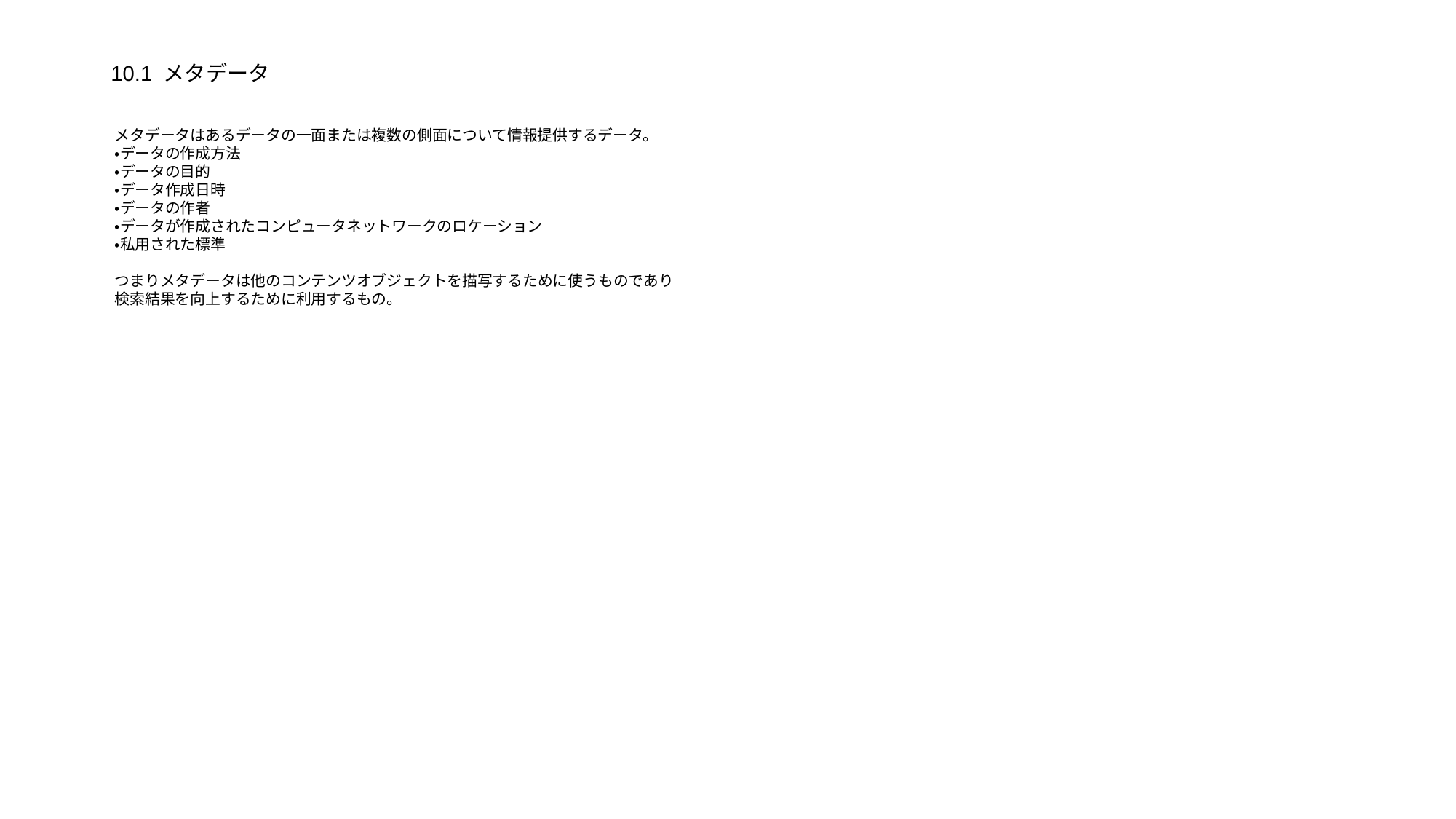

# 10.1 メタデータ
メタデータはあるデータの一面または複数の側面について情報提供するデータ。
・データの作成方法
・データの目的
・データ作成日時
・データの作者
・データが作成されたコンピュータネットワークのロケーション
・私用された標準

つまりメタデータは他のコンテンツオブジェクトを描写するために使うものであり
検索結果を向上するために利用するもの。